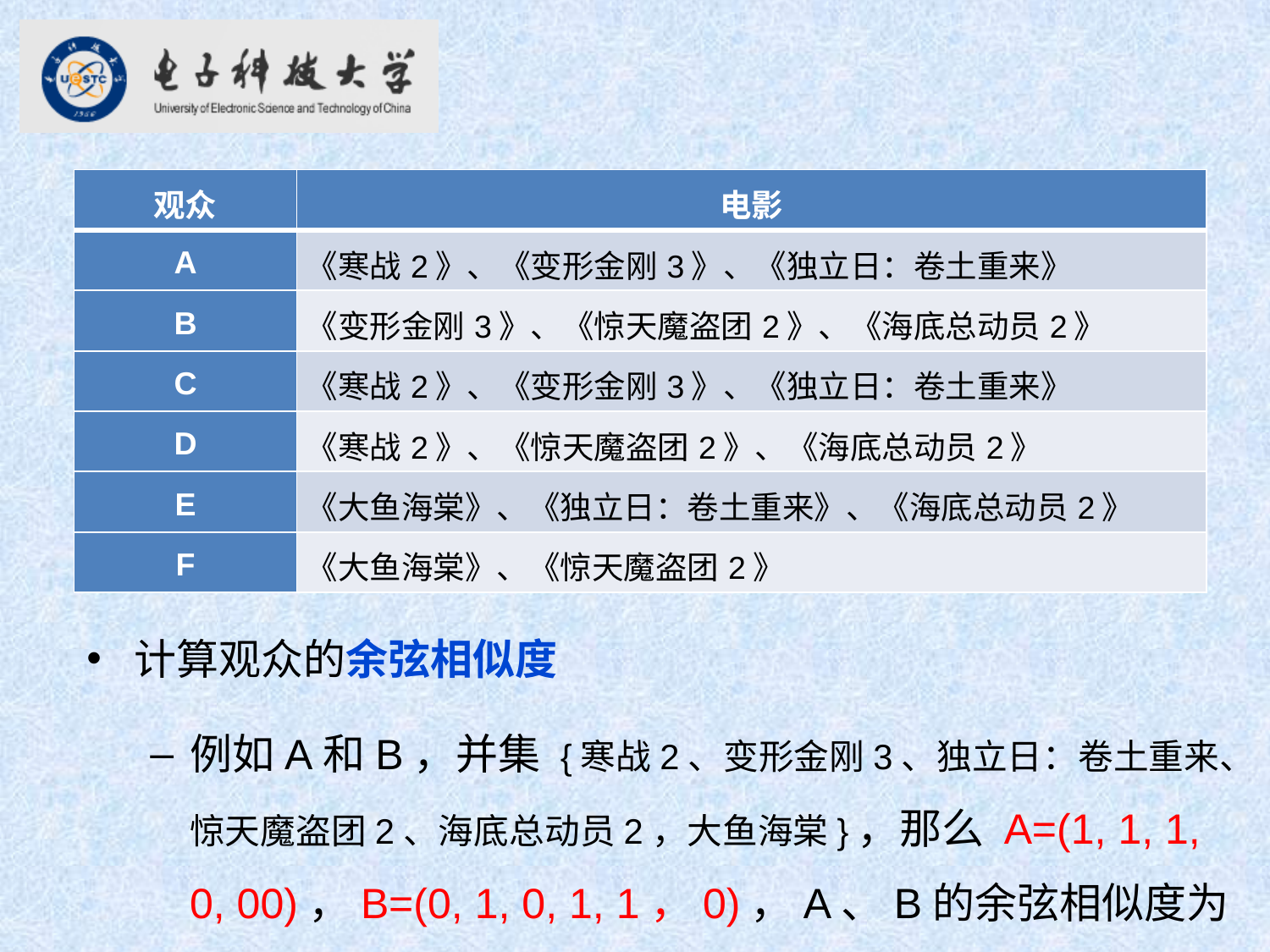

| 观众 | 电影 |
| --- | --- |
| A | 《寒战2》、《变形金刚3》、《独立日：卷土重来》 |
| B | 《变形金刚3》、《惊天魔盗团2》、《海底总动员2》 |
| C | 《寒战2》、《变形金刚3》、《独立日：卷土重来》 |
| D | 《寒战2》、《惊天魔盗团2》、《海底总动员2》 |
| E | 《大鱼海棠》、《独立日：卷土重来》、《海底总动员2》 |
| F | 《大鱼海棠》、《惊天魔盗团2》 |

计算观众的余弦相似度
例如A和B，并集 {寒战2、变形金刚3、独立日：卷土重来、惊天魔盗团2、海底总动员2，大鱼海棠}，那么 A=(1, 1, 1, 0, 00)，B=(0, 1, 0, 1, 1，0)，A、B的余弦相似度为0.33